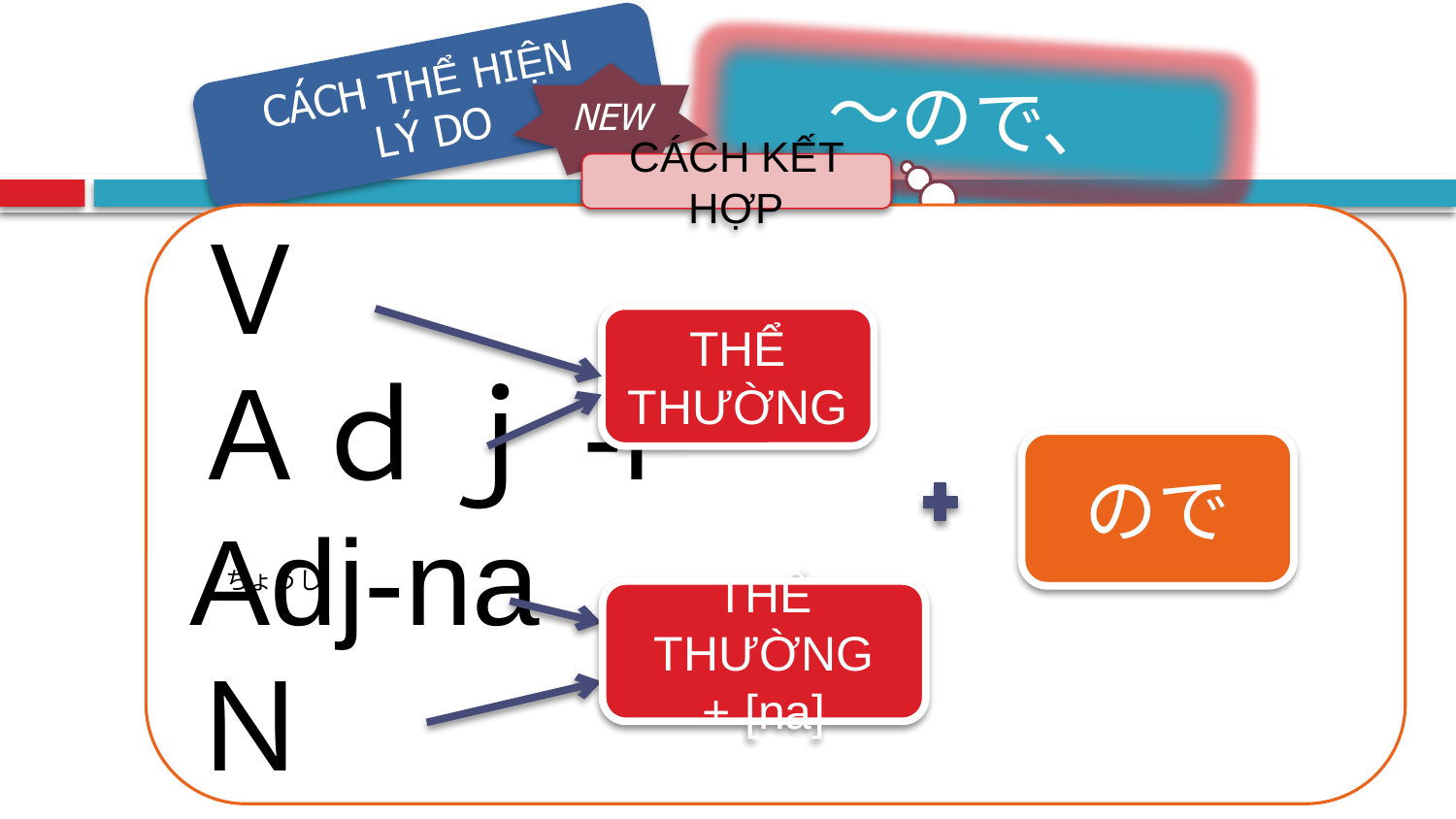

CÁCH THỂ HIỆN
LÝ DO
～ので、
NEW
CÁCH KẾT HỢP
Ｖ
Ａｄｊ-i
Adj-na
Ｎ
VÌ
(nhẹ nhàng hơn, có tính khách quan)
Vì bị sốt nên (tôi) sẽ nghỉ làm.
ねつ

熱が　ありますから、会社を　休みます。
THỂ
THƯỜNG
cách nói mới

ねつ
熱が　あるので、会社を　休みます。

ので

Vì không khỏe trong người nên (tôi) sẽ về sớm.
ちょうし

調子が　悪いですから、早く　帰ります。
THỂ THƯỜNG
+ [na]

cách nói mới
ちょうし
調子が　悪いので、早く　帰ります。